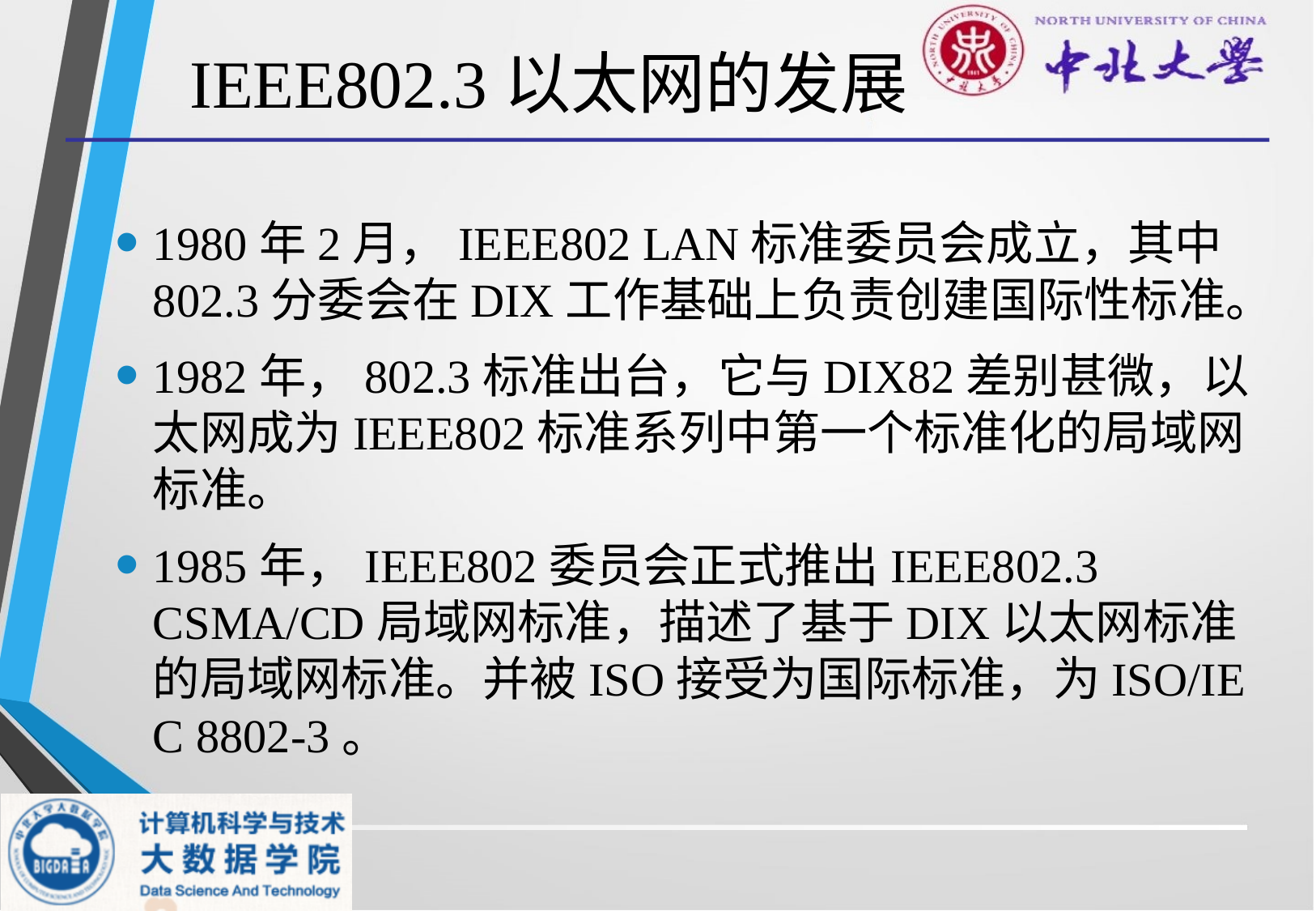

# IEEE802.3以太网的发展
1980年2月，IEEE802 LAN标准委员会成立，其中802.3分委会在DIX工作基础上负责创建国际性标准。
1982年，802.3标准出台，它与DIX82差别甚微，以太网成为IEEE802标准系列中第一个标准化的局域网标准。
1985年，IEEE802委员会正式推出IEEE802.3 CSMA/CD局域网标准，描述了基于DIX以太网标准的局域网标准。并被ISO接受为国际标准，为ISO/IEC 8802-3。
13